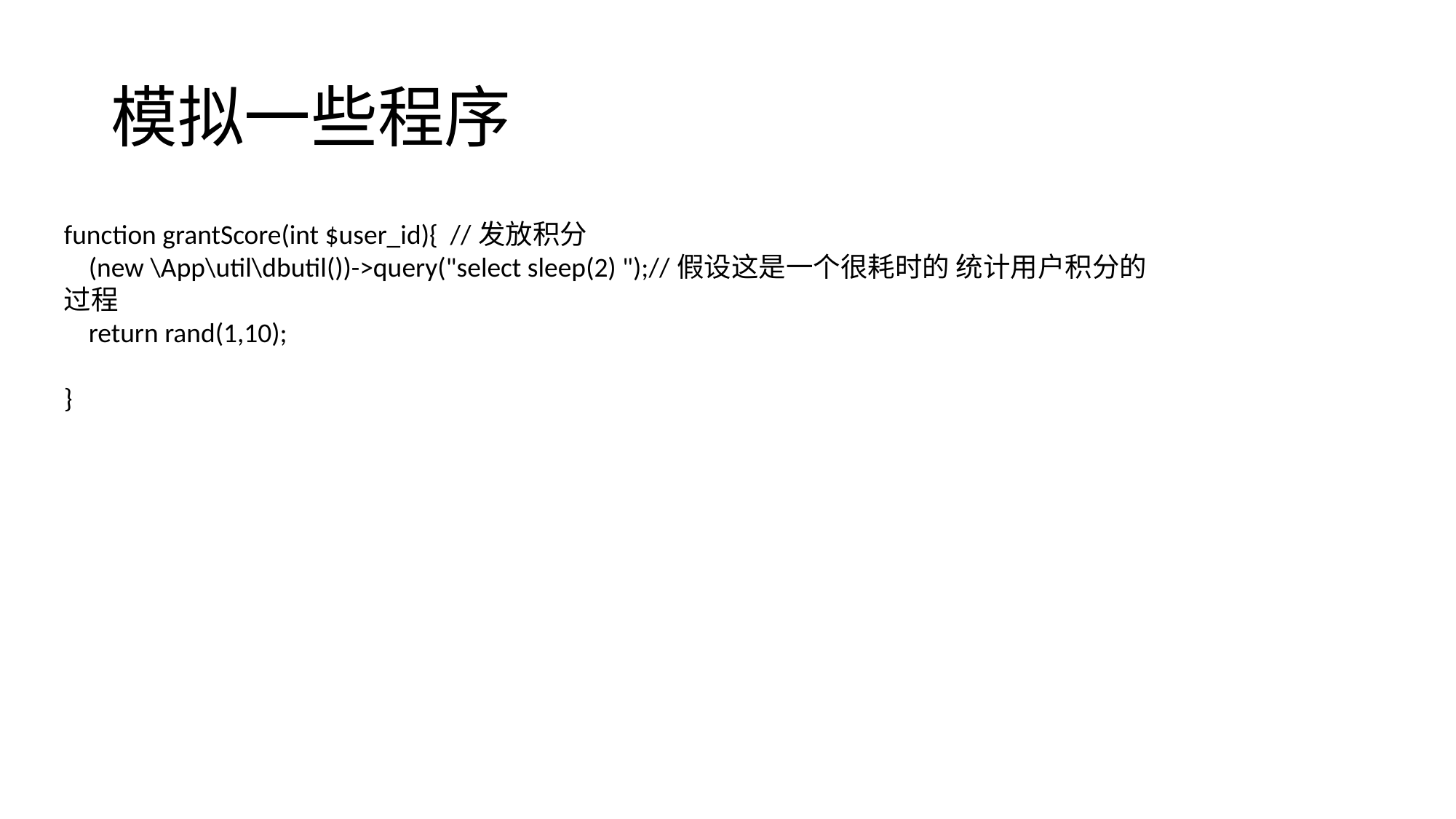

# 模拟一些程序
function grantScore(int $user_id){  //发放积分
    (new \App\util\dbutil())->query("select sleep(2) ");//假设这是一个很耗时的 统计用户积分的 过程
    return rand(1,10);

}